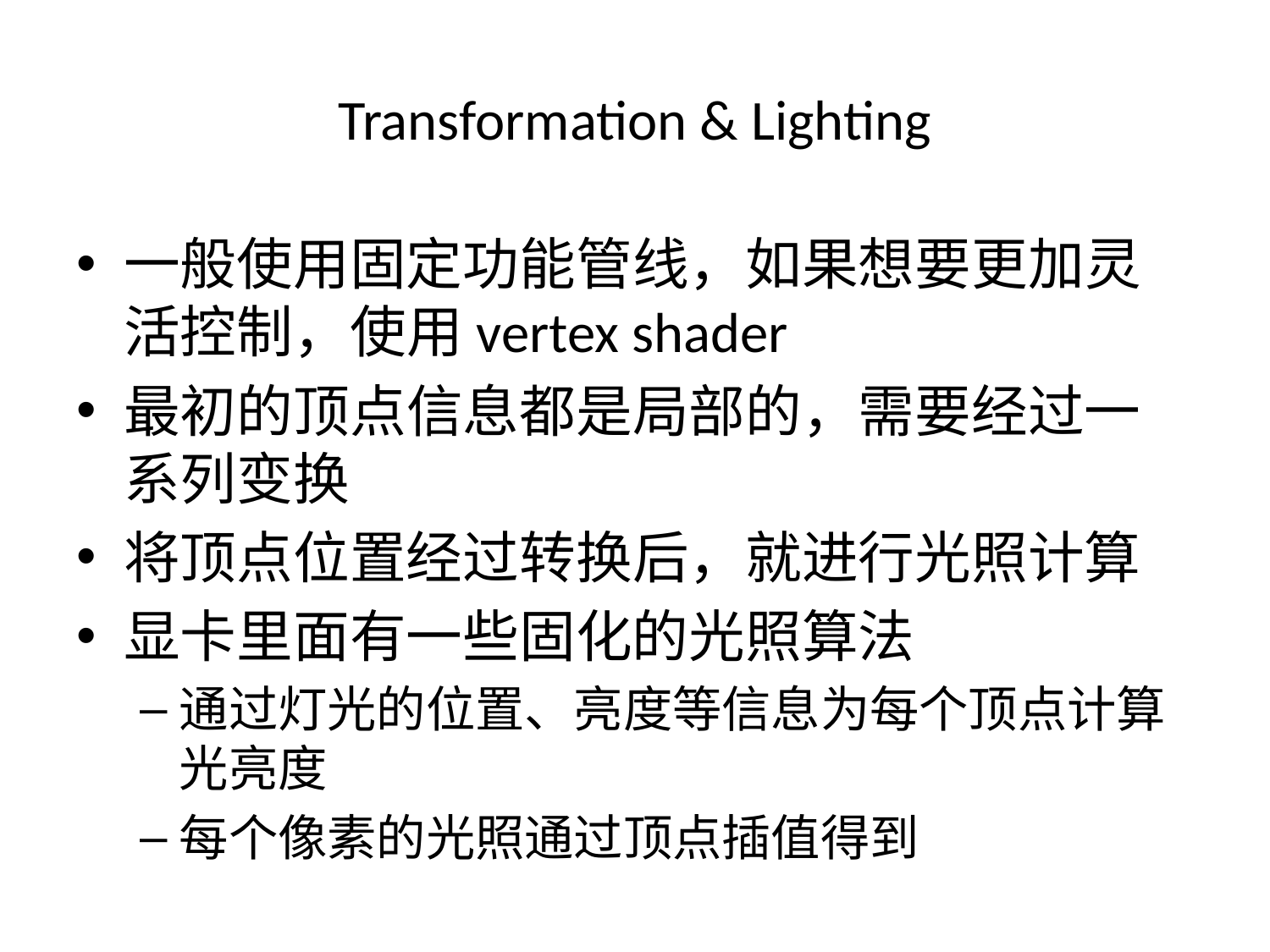

# Transformation & Lighting
一般使用固定功能管线，如果想要更加灵活控制，使用vertex shader
最初的顶点信息都是局部的，需要经过一系列变换
将顶点位置经过转换后，就进行光照计算
显卡里面有一些固化的光照算法
通过灯光的位置、亮度等信息为每个顶点计算光亮度
每个像素的光照通过顶点插值得到